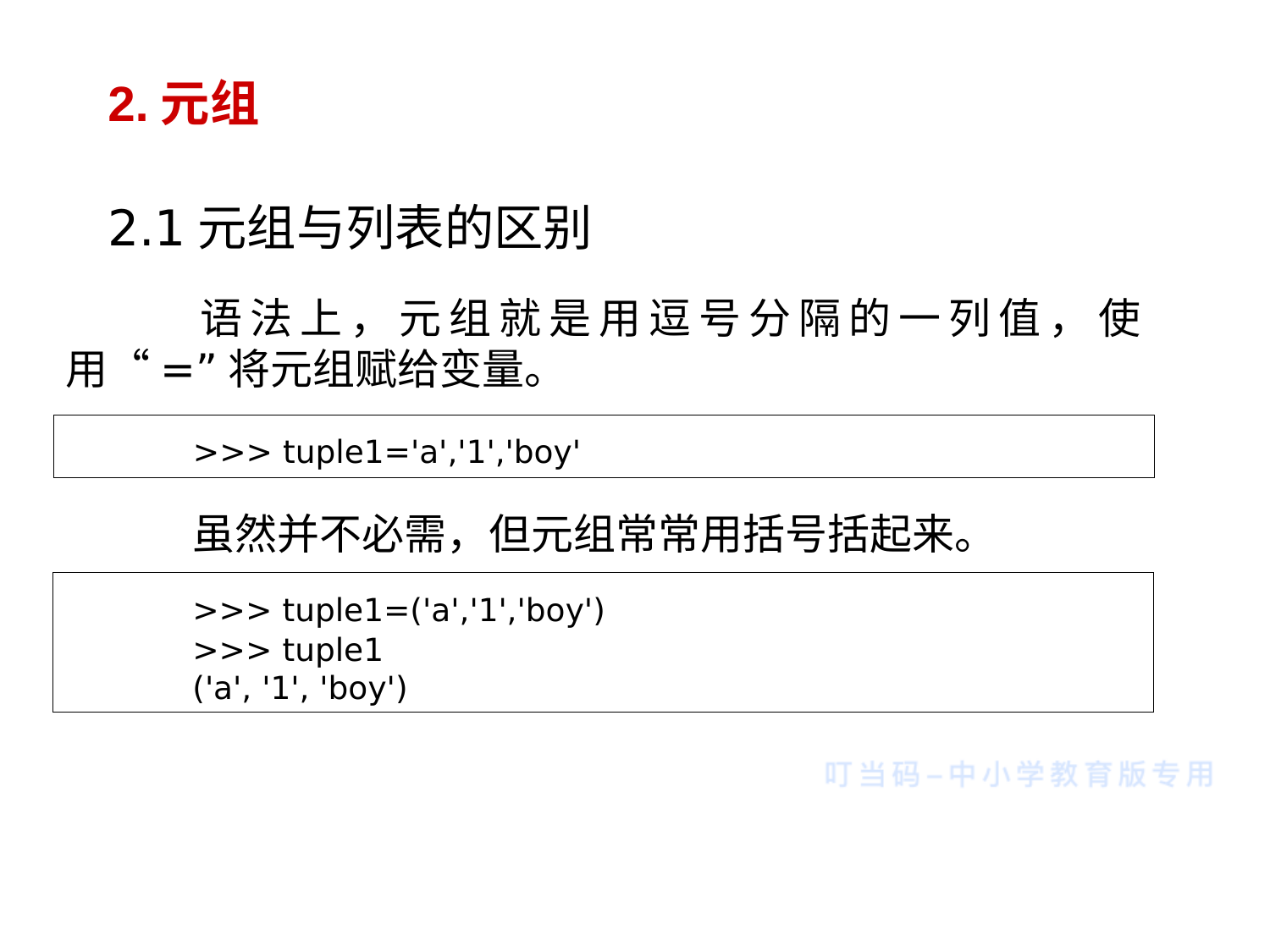

2.元组
2.1元组与列表的区别
	语法上，元组就是用逗号分隔的一列值，使用“=”将元组赋给变量。
	>>> tuple1='a','1','boy'
	虽然并不必需，但元组常常用括号括起来。
	>>> tuple1=('a','1','boy')
	>>> tuple1
	('a', '1', 'boy')